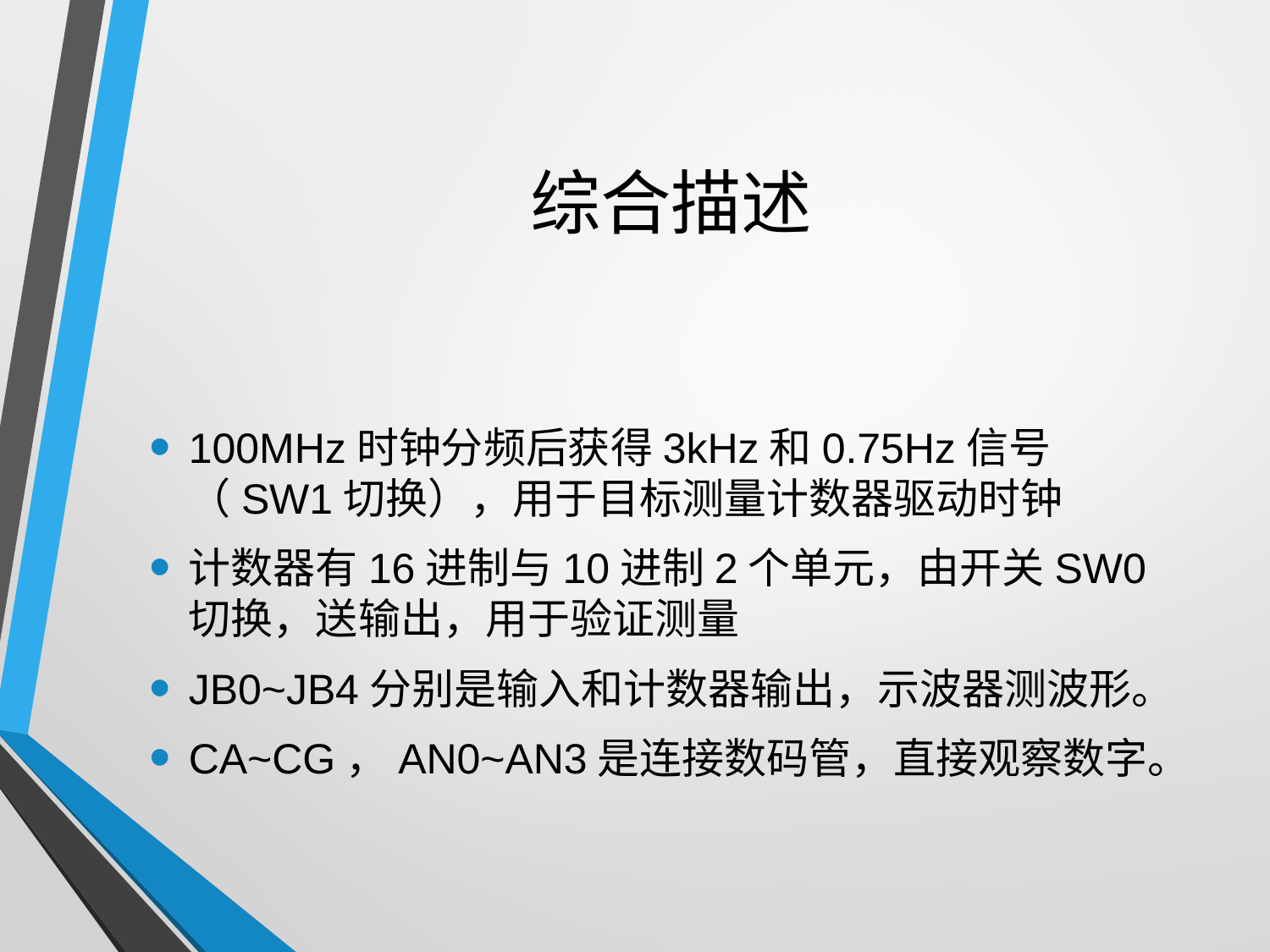

# 综合描述
100MHz时钟分频后获得3kHz和0.75Hz信号（SW1切换），用于目标测量计数器驱动时钟
计数器有16进制与10进制2个单元，由开关SW0切换，送输出，用于验证测量
JB0~JB4分别是输入和计数器输出，示波器测波形。
CA~CG，AN0~AN3是连接数码管，直接观察数字。